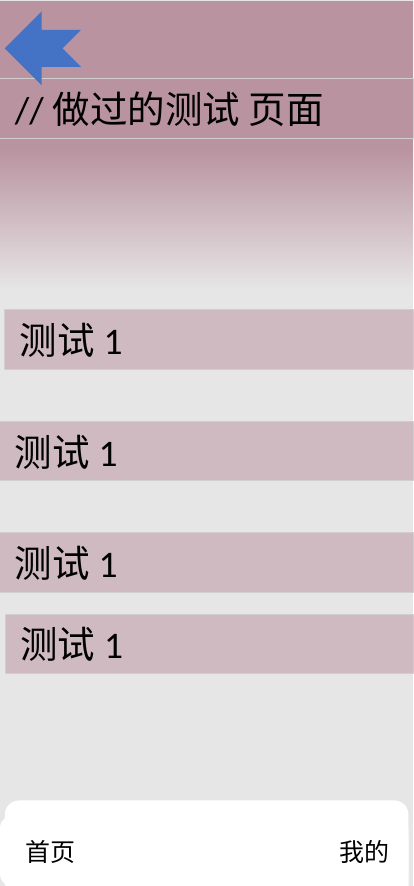

//做过的测试 页面
测试1
测试1
测试1
测试1

首页
我的